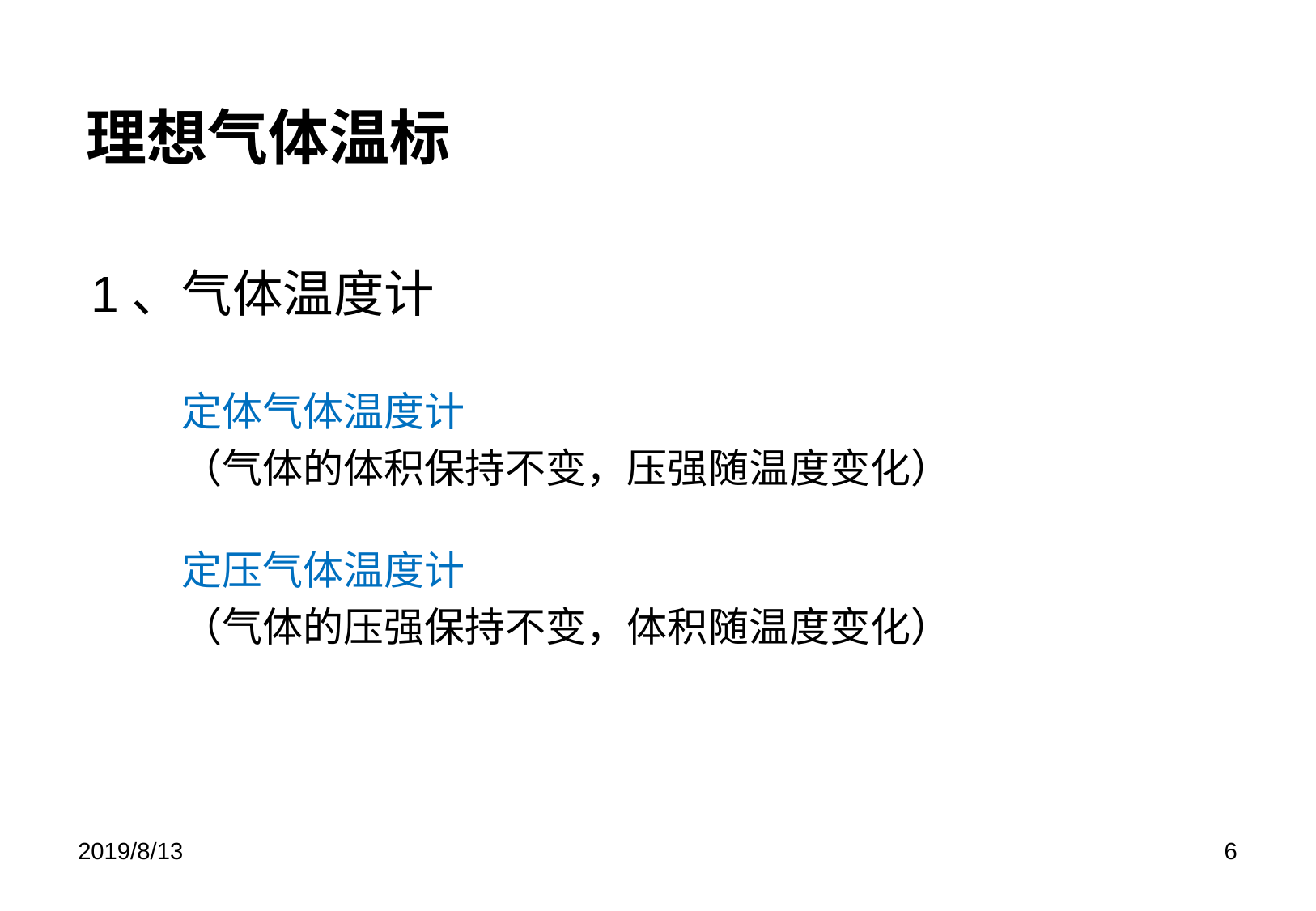

理想气体温标
1、气体温度计
定体气体温度计
（气体的体积保持不变，压强随温度变化）
定压气体温度计
（气体的压强保持不变，体积随温度变化）
2019/8/13
6